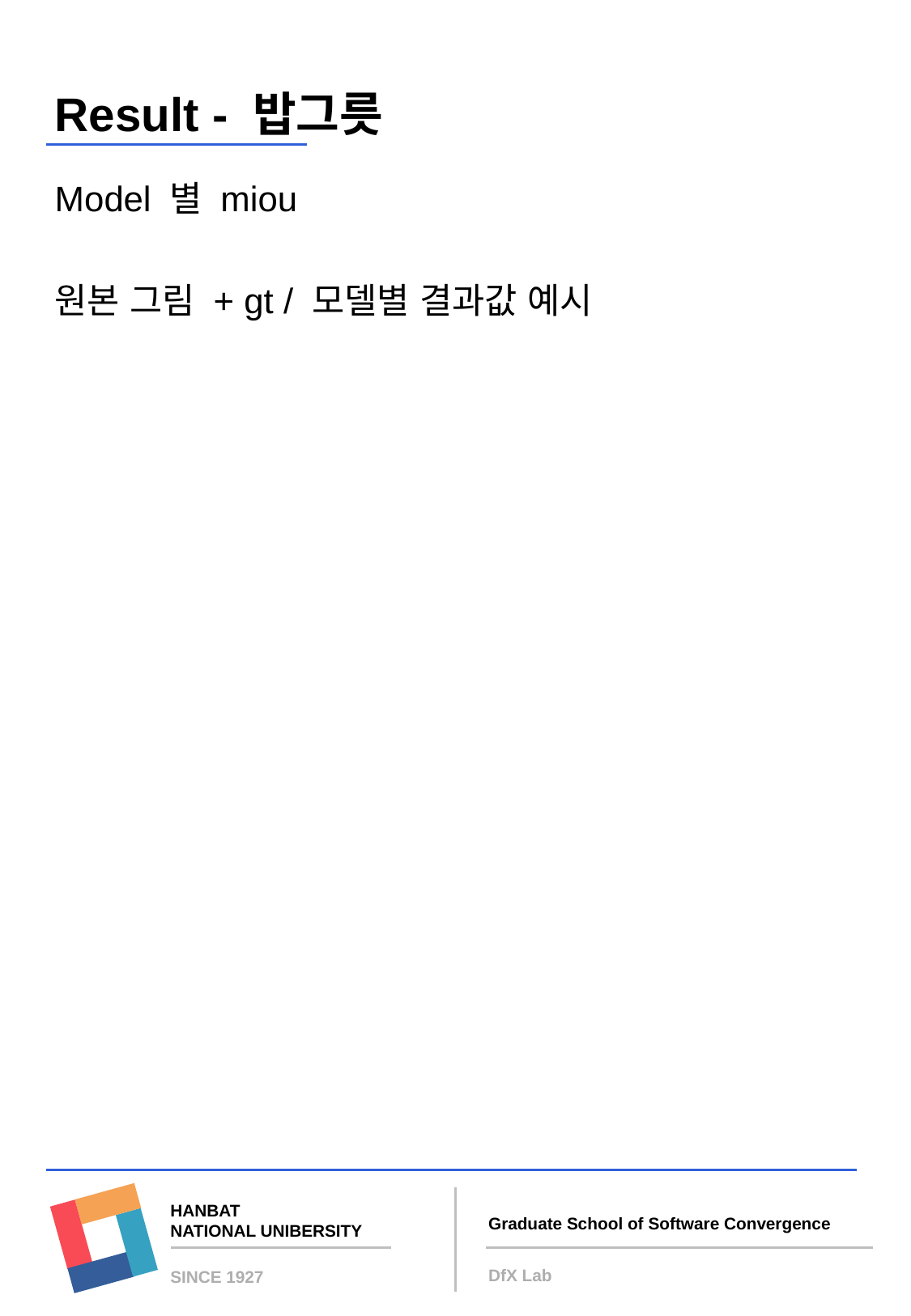

# Result - 밥그릇
Model 별 miou

원본 그림 + gt / 모델별 결과값 예시